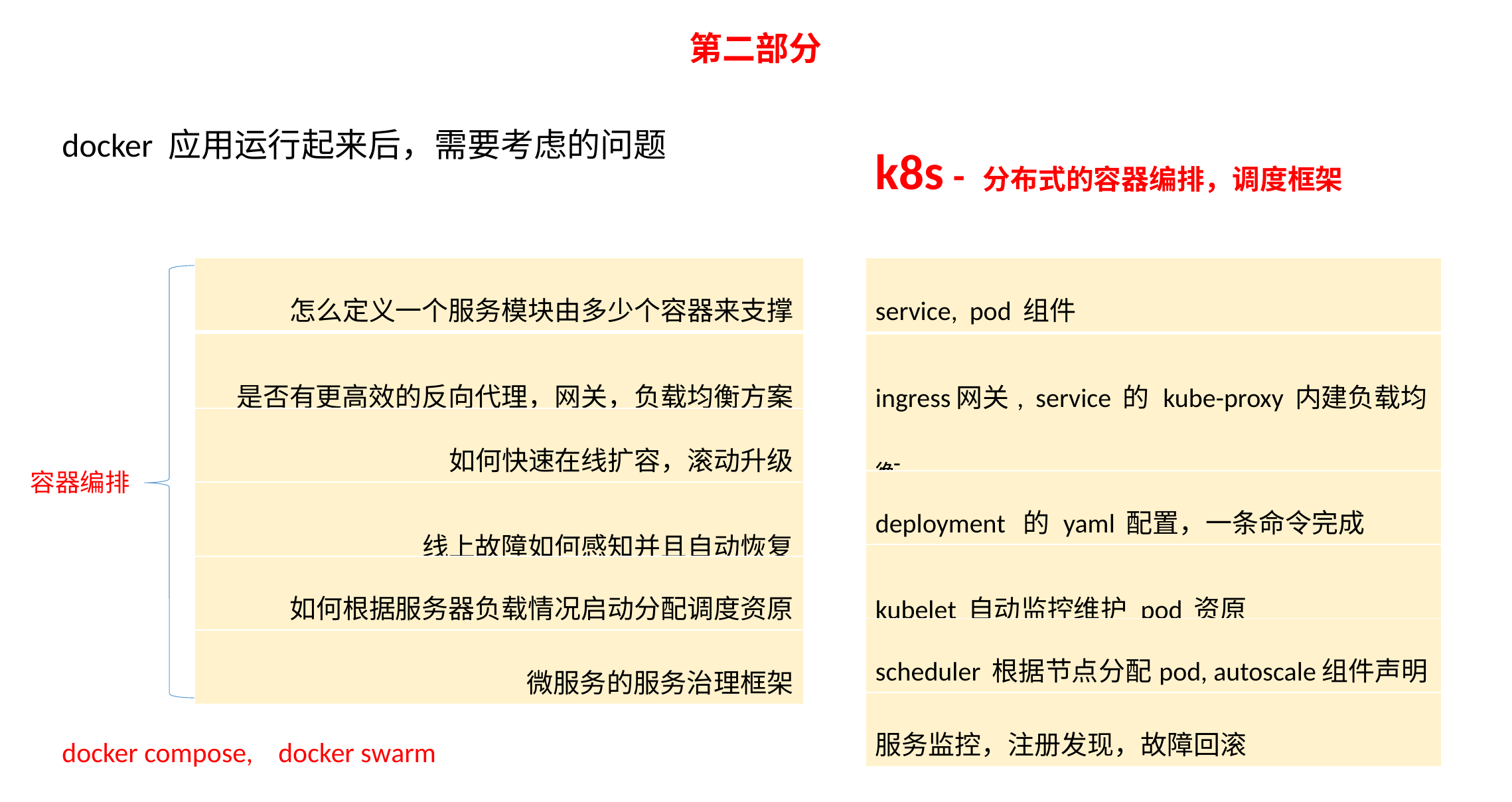

第二部分
docker 应用运行起来后，需要考虑的问题
k8s - 分布式的容器编排，调度框架
| 怎么定义一个服务模块由多少个容器来支撑 |
| --- |
| 是否有更高效的反向代理，网关，负载均衡方案 |
| 如何快速在线扩容，滚动升级 |
| 线上故障如何感知并且自动恢复 |
| 如何根据服务器负载情况启动分配调度资原 |
| 微服务的服务治理框架 |
| service, pod 组件 |
| --- |
| ingress网关, service 的 kube-proxy 内建负载均衡 |
| deployment 的 yaml 配置，一条命令完成 |
| kubelet 自动监控维护 pod 资原 |
| scheduler 根据节点分配pod, autoscale组件声明 |
| 服务监控，注册发现，故障回滚 |

容器编排
docker compose,    docker swarm